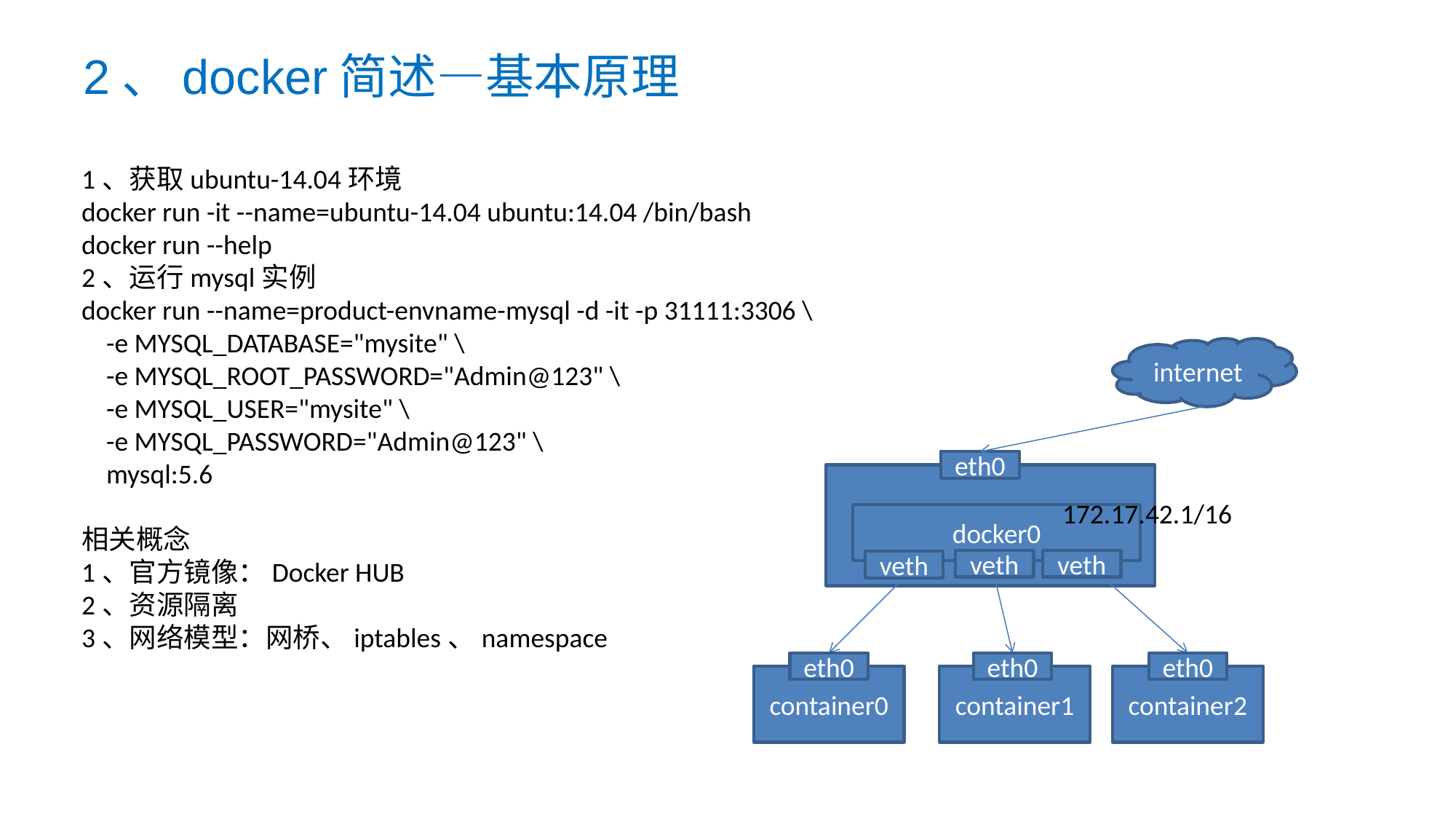

# 2、docker简述—基本原理
1、获取ubuntu-14.04环境
docker run -it --name=ubuntu-14.04 ubuntu:14.04 /bin/bash
docker run --help
2、运行mysql实例
docker run --name=product-envname-mysql -d -it -p 31111:3306 \
    -e MYSQL_DATABASE="mysite" \
    -e MYSQL_ROOT_PASSWORD="Admin@123" \
    -e MYSQL_USER="mysite" \
    -e MYSQL_PASSWORD="Admin@123" \
    mysql:5.6

相关概念
1、官方镜像：Docker HUB
2、资源隔离
3、网络模型：网桥、iptables、namespace
internet
eth0

172.17.42.1/16
docker0
veth
veth
veth
eth0
eth0
eth0
container1
container0
container2